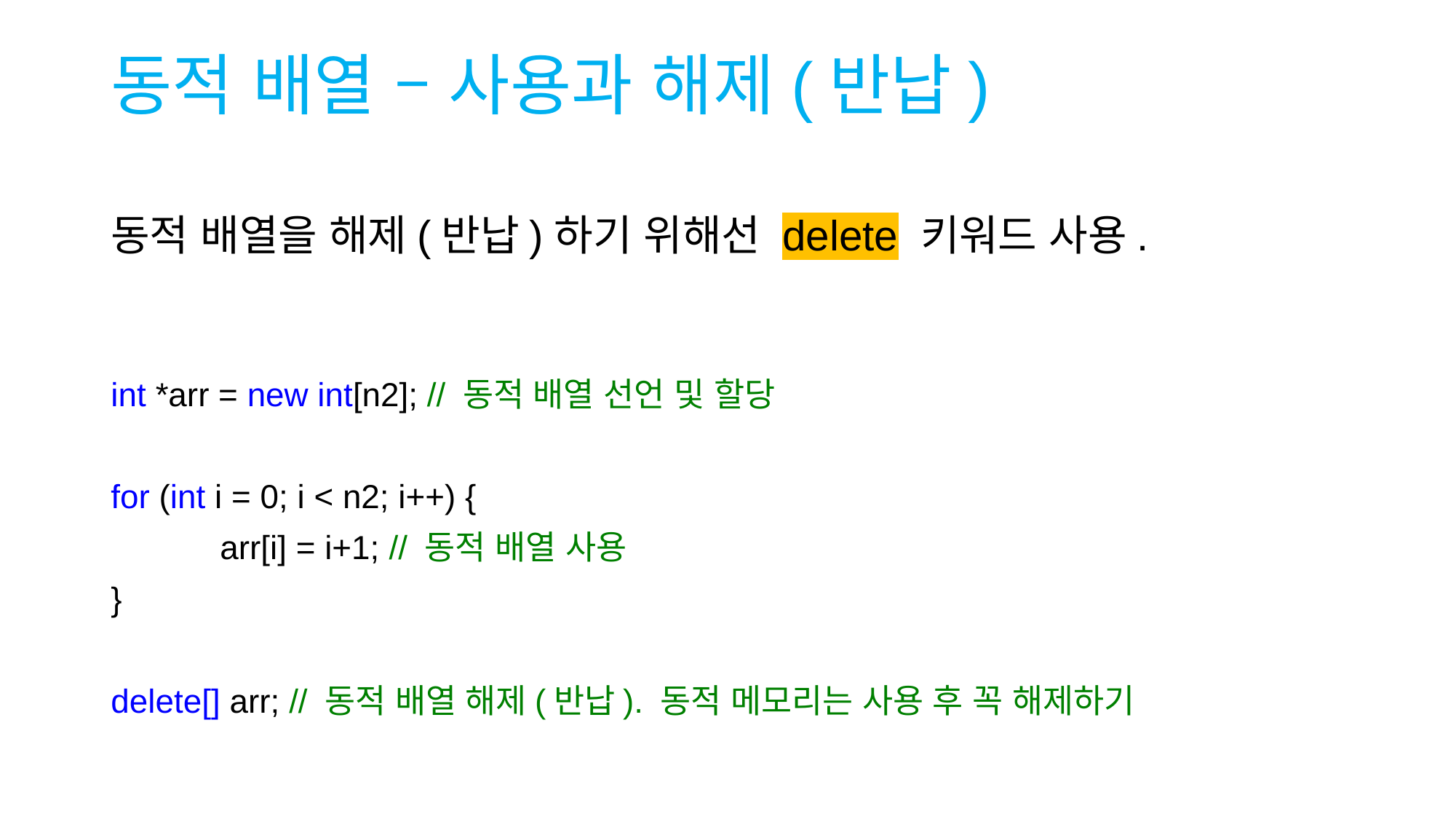

# 동적 배열 – 사용과 해제(반납)
동적 배열을 해제(반납)하기 위해선 delete 키워드 사용.

int *arr = new int[n2]; // 동적 배열 선언 및 할당

for (int i = 0; i < n2; i++) {
	arr[i] = i+1; // 동적 배열 사용
}

delete[] arr; // 동적 배열 해제(반납). 동적 메모리는 사용 후 꼭 해제하기